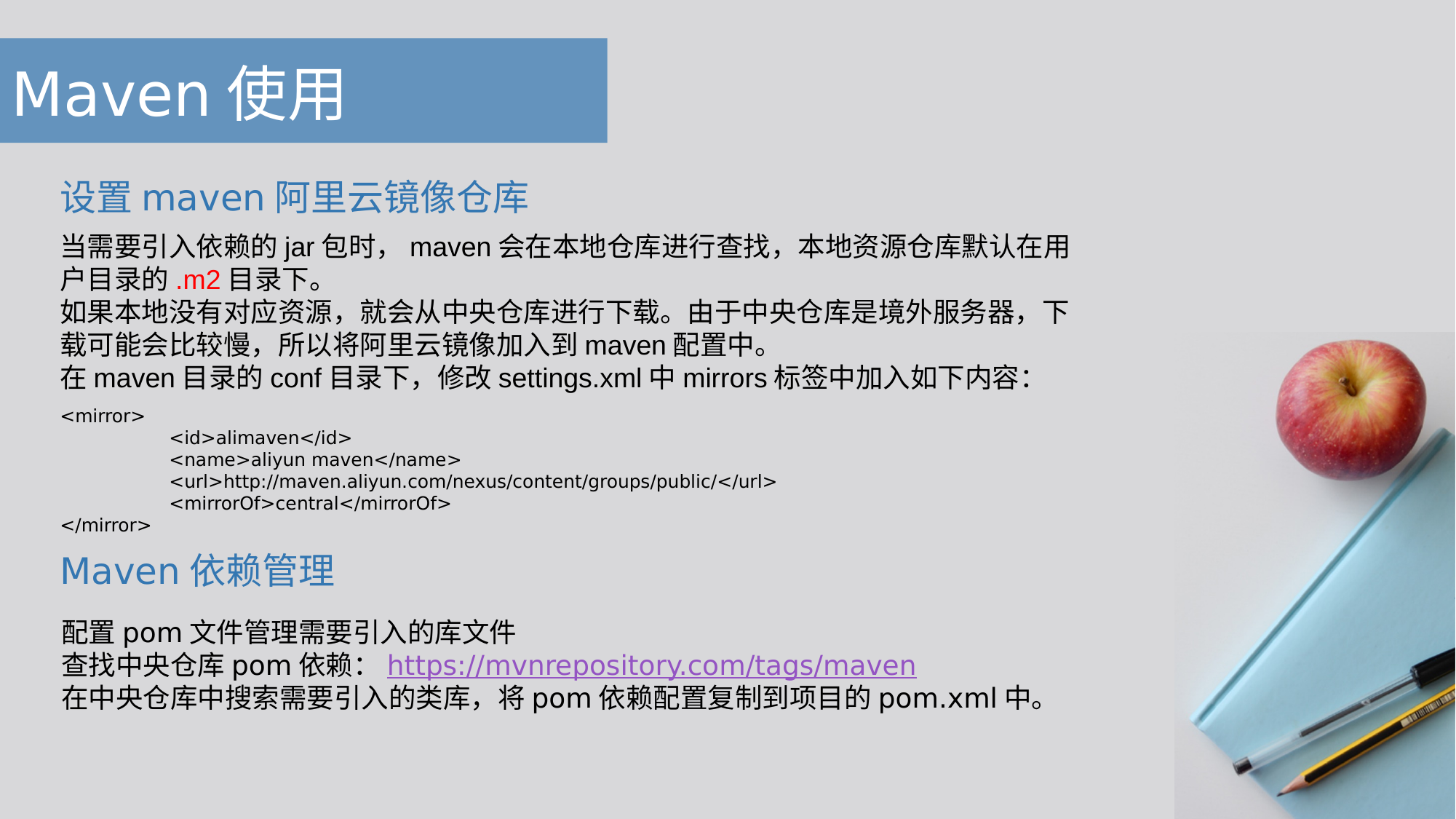

# Maven使用
设置maven阿里云镜像仓库
当需要引入依赖的jar包时，maven会在本地仓库进行查找，本地资源仓库默认在用户目录的.m2目录下。
如果本地没有对应资源，就会从中央仓库进行下载。由于中央仓库是境外服务器，下载可能会比较慢，所以将阿里云镜像加入到maven配置中。
在maven目录的conf目录下，修改settings.xml中mirrors标签中加入如下内容：
<mirror>
	<id>alimaven</id>
	<name>aliyun maven</name>
	<url>http://maven.aliyun.com/nexus/content/groups/public/</url>
	<mirrorOf>central</mirrorOf>
</mirror>
Maven依赖管理
配置pom文件管理需要引入的库文件
查找中央仓库pom依赖：https://mvnrepository.com/tags/maven
在中央仓库中搜索需要引入的类库，将pom依赖配置复制到项目的pom.xml中。